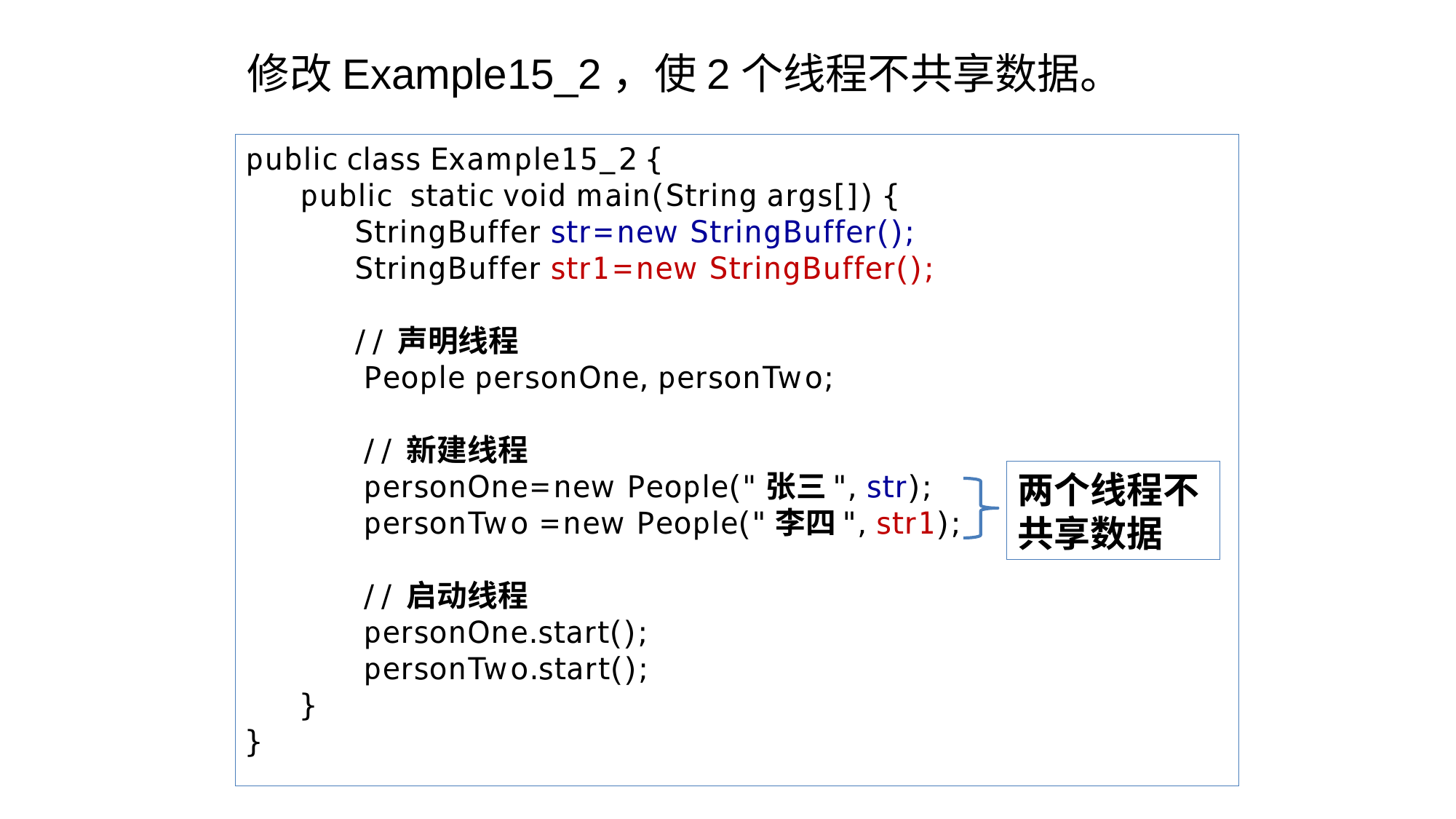

# 修改Example15_2，使2个线程不共享数据。
public class Example15_2 {
public  static void main(String args[]) {
StringBuffer str=new StringBuffer();
StringBuffer str1=new StringBuffer();

//声明线程
 People personOne, personTwo;

 //新建线程
 personOne=new People("张三", str);
 personTwo =new People("李四", str1);

 //启动线程
 personOne.start();
 personTwo.start();
}
}
两个线程不共享数据

35